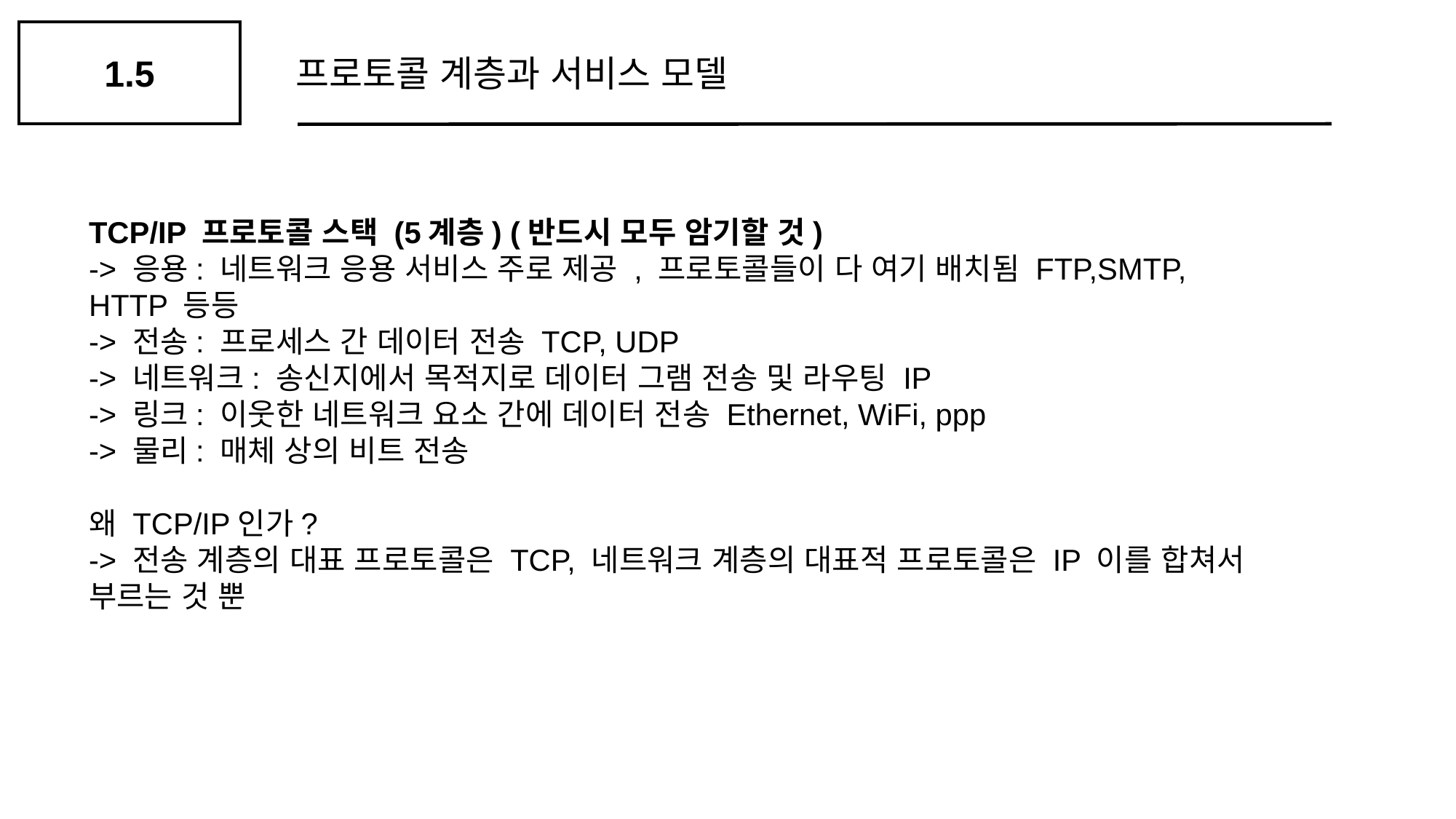

1.5
프로토콜 계층과 서비스 모델
TCP/IP 프로토콜 스택 (5계층) (반드시 모두 암기할 것)
-> 응용: 네트워크 응용 서비스 주로 제공 , 프로토콜들이 다 여기 배치됨 FTP,SMTP, HTTP 등등
-> 전송: 프로세스 간 데이터 전송 TCP, UDP
-> 네트워크: 송신지에서 목적지로 데이터 그램 전송 및 라우팅 IP
-> 링크: 이웃한 네트워크 요소 간에 데이터 전송 Ethernet, WiFi, ppp
-> 물리: 매체 상의 비트 전송

왜 TCP/IP인가?
-> 전송 계층의 대표 프로토콜은 TCP, 네트워크 계층의 대표적 프로토콜은 IP 이를 합쳐서 부르는 것 뿐